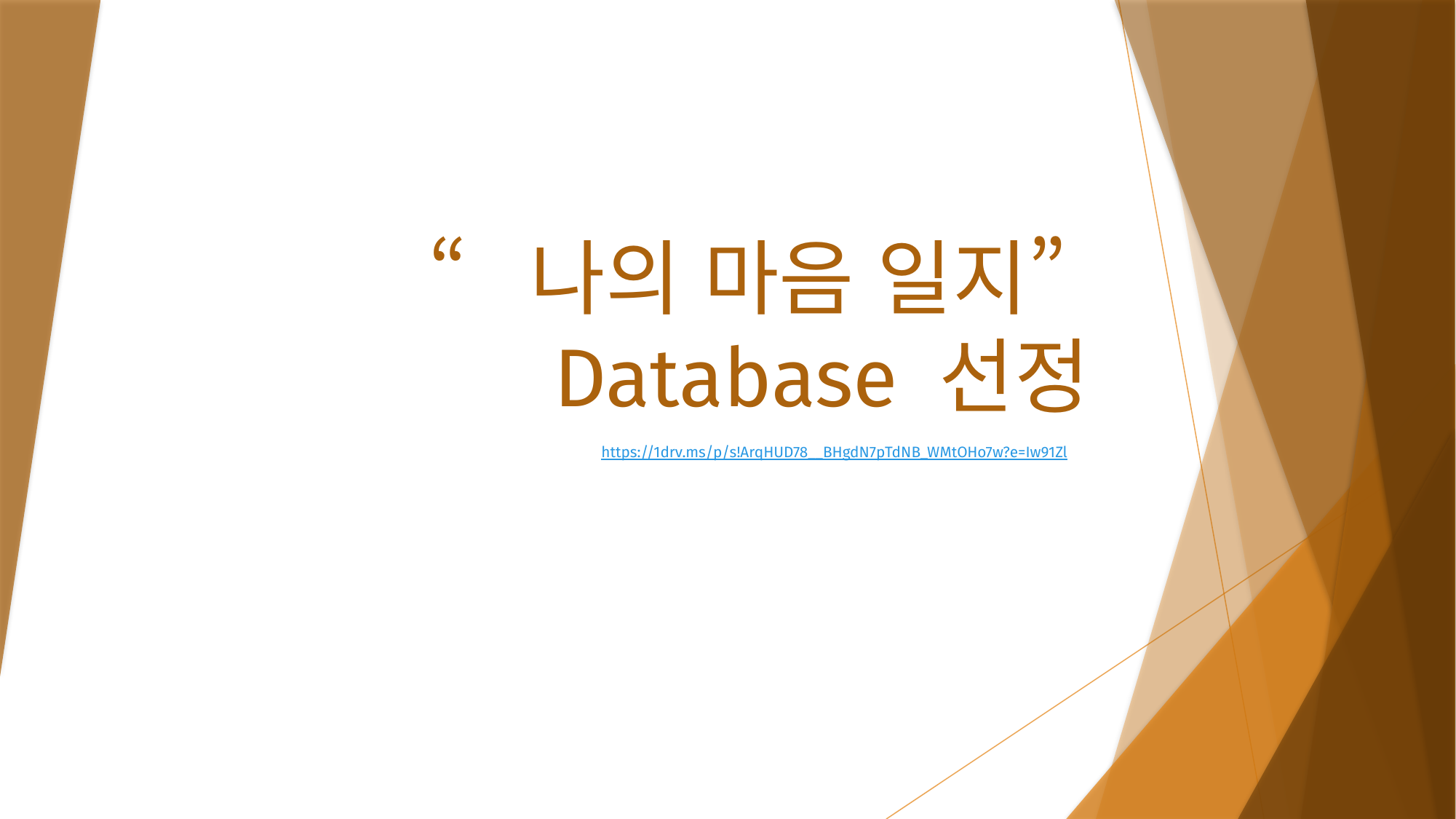

# “나의 마음 일지” Database 선정
https://1drv.ms/p/s!ArqHUD78__BHgdN7pTdNB_WMtOHo7w?e=Iw91Zl